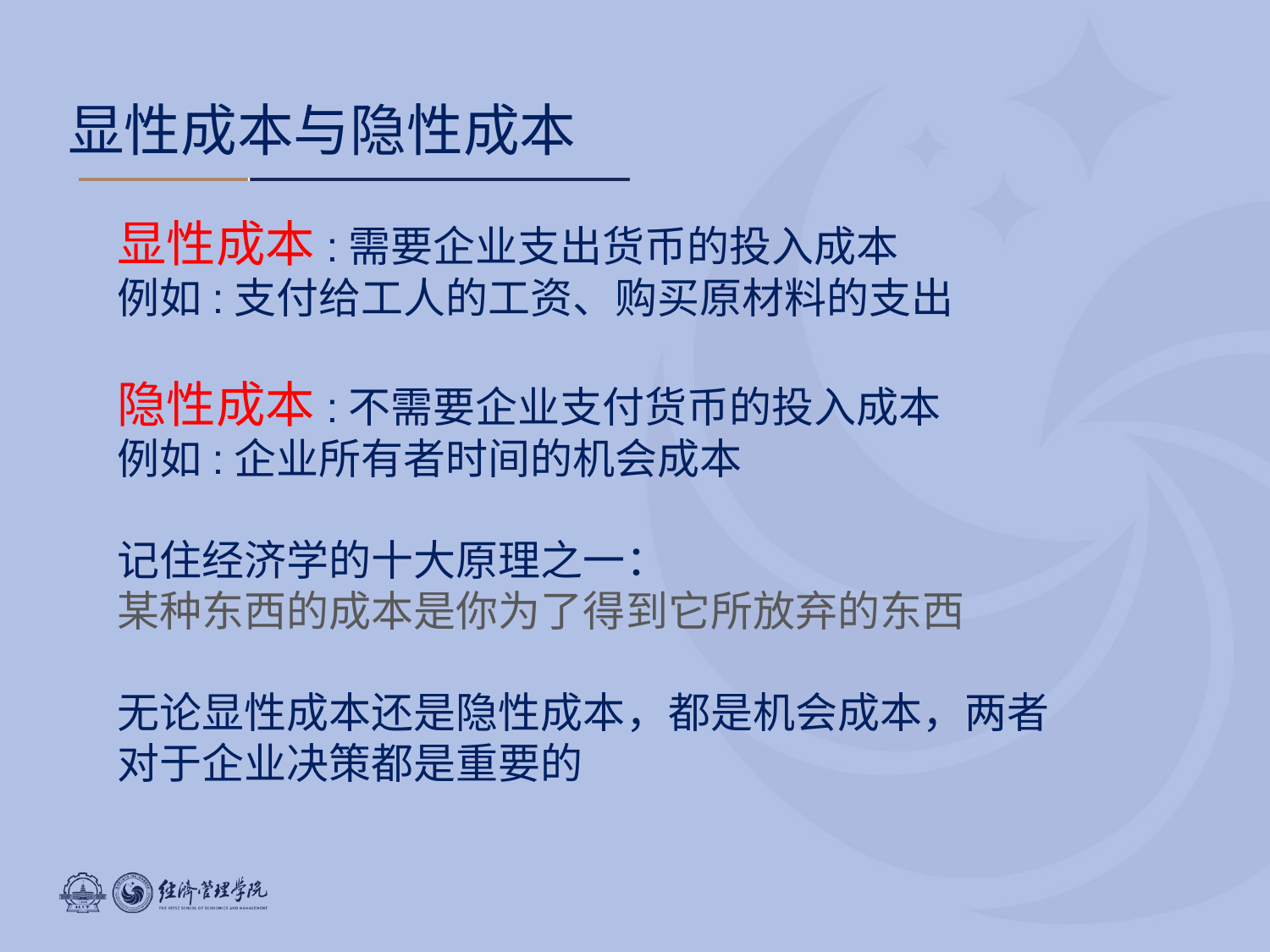

# 显性成本与隐性成本
显性成本:需要企业支出货币的投入成本
例如:支付给工人的工资、购买原材料的支出

隐性成本:不需要企业支付货币的投入成本
例如:企业所有者时间的机会成本

记住经济学的十大原理之一：
某种东西的成本是你为了得到它所放弃的东西

无论显性成本还是隐性成本，都是机会成本，两者对于企业决策都是重要的